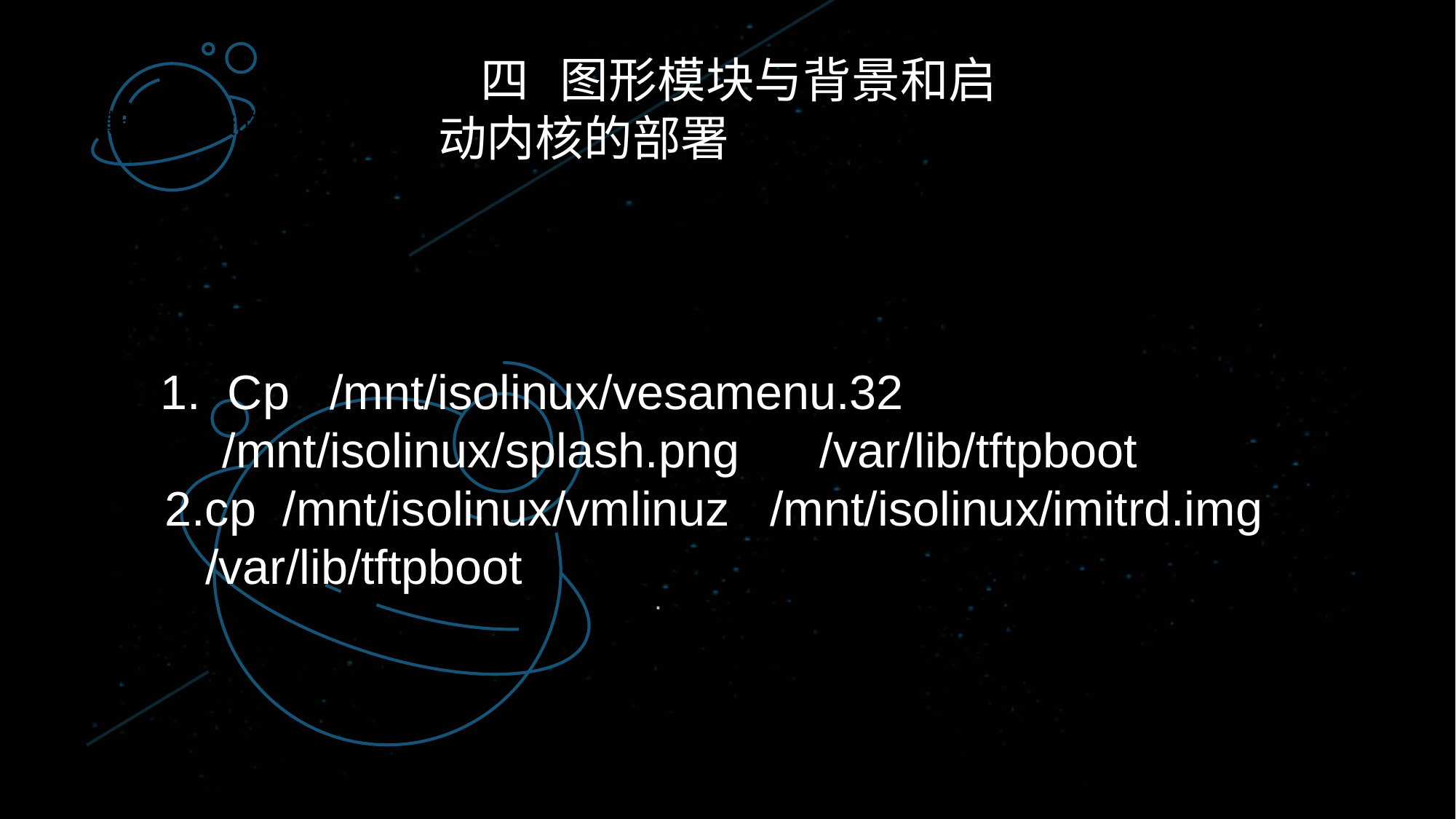

斯蒂芬酸酸的 从v

  四  图形模块与背景和启动内核的部署

1.  Cp   /mnt/isolinux/vesamenu.32
/mnt/isolinux/splash.png      /var/lib/tftpboot
2.cp  /mnt/isolinux/vmlinuz   /mnt/isolinux/imitrd.img
/var/lib/tftpboot

.